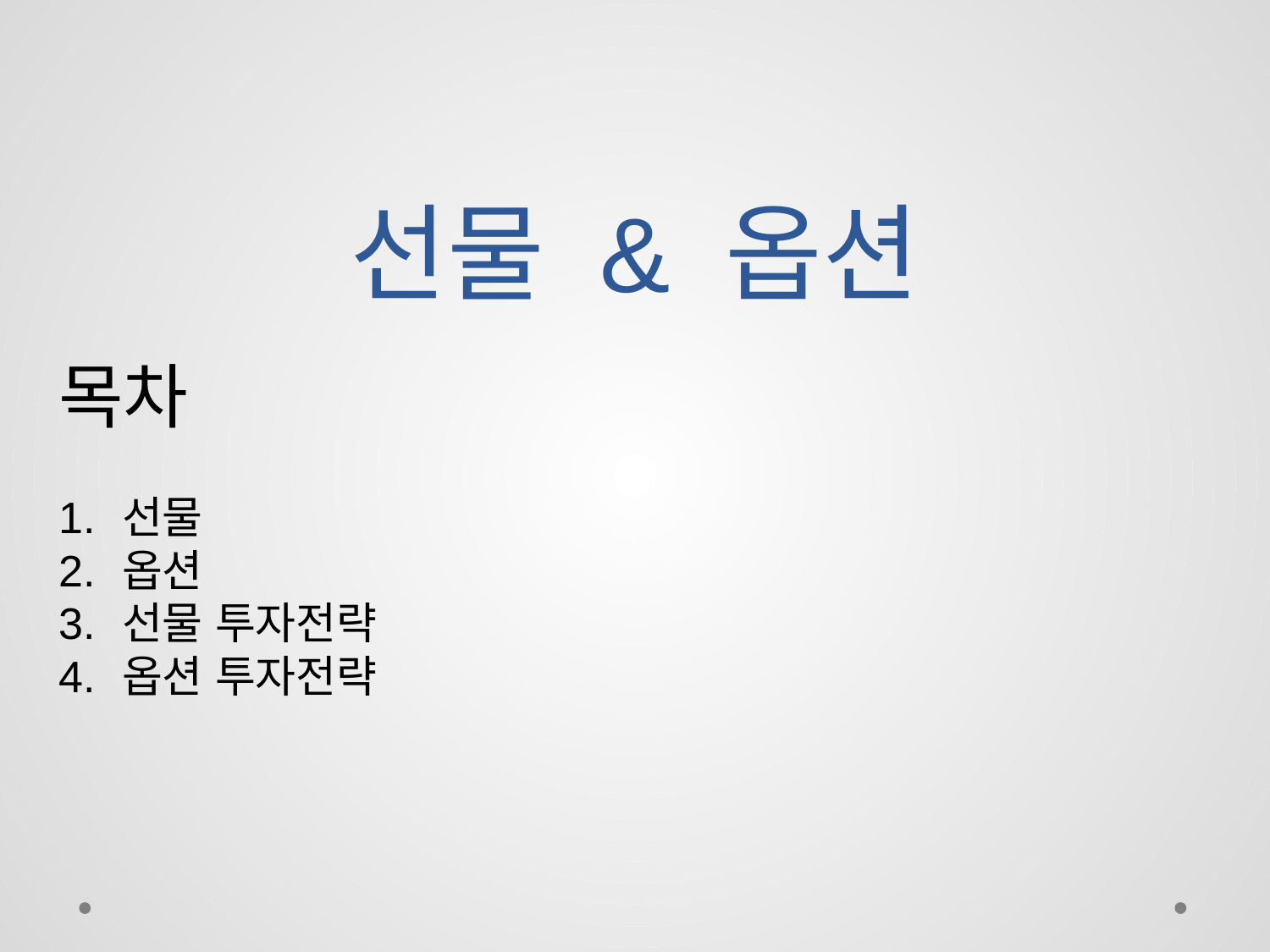

# 선물 & 옵션
목차

선물
옵션
선물 투자전략
옵션 투자전략